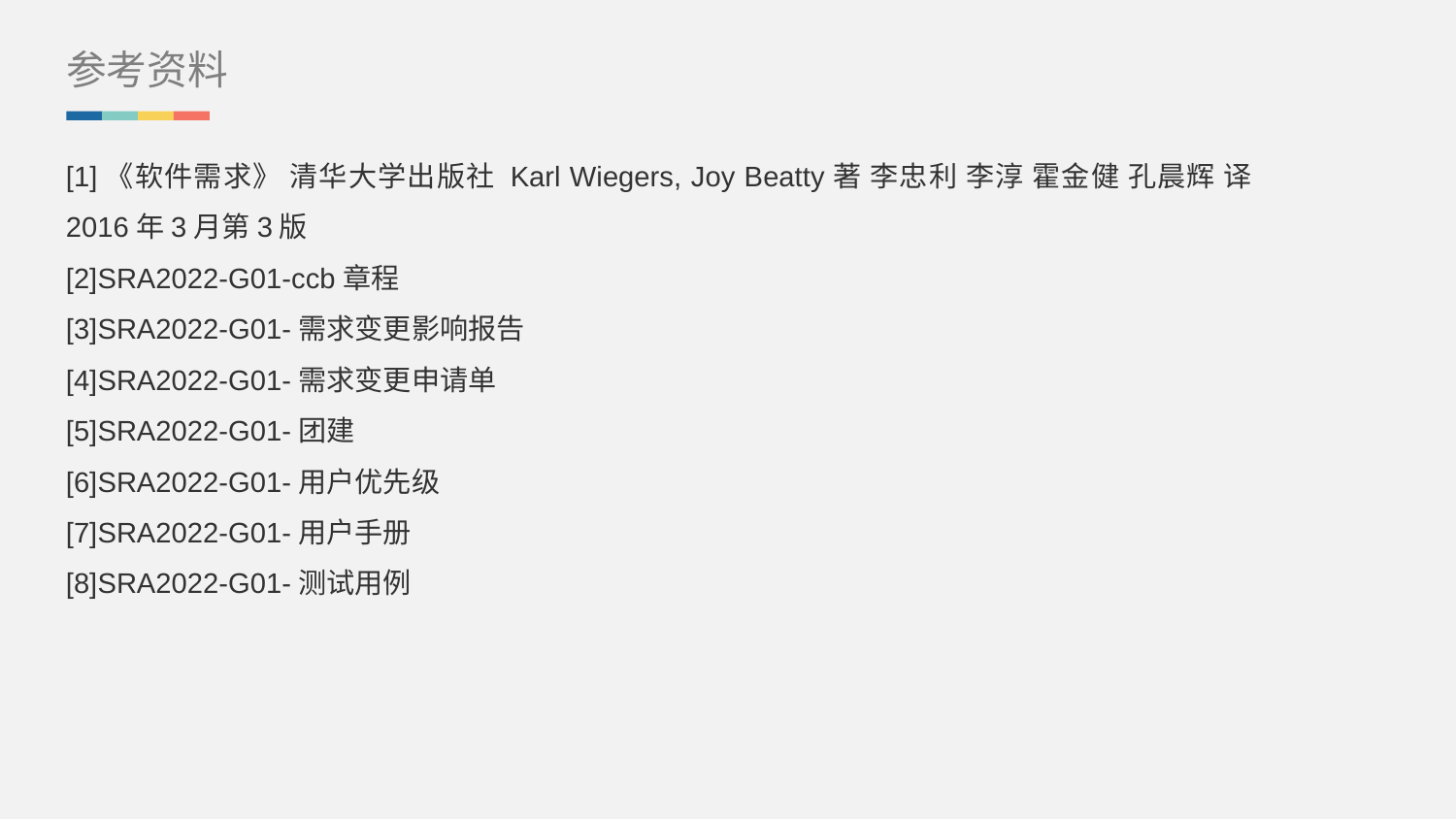

参考资料

[1]《软件需求》 清华大学出版社 Karl Wiegers, Joy Beatty著 李忠利 李淳 霍金健 孔晨辉 译 2016年3月第3版
[2]SRA2022-G01-ccb章程
[3]SRA2022-G01-需求变更影响报告
[4]SRA2022-G01-需求变更申请单
[5]SRA2022-G01-团建
[6]SRA2022-G01-用户优先级
[7]SRA2022-G01-用户手册
[8]SRA2022-G01-测试用例